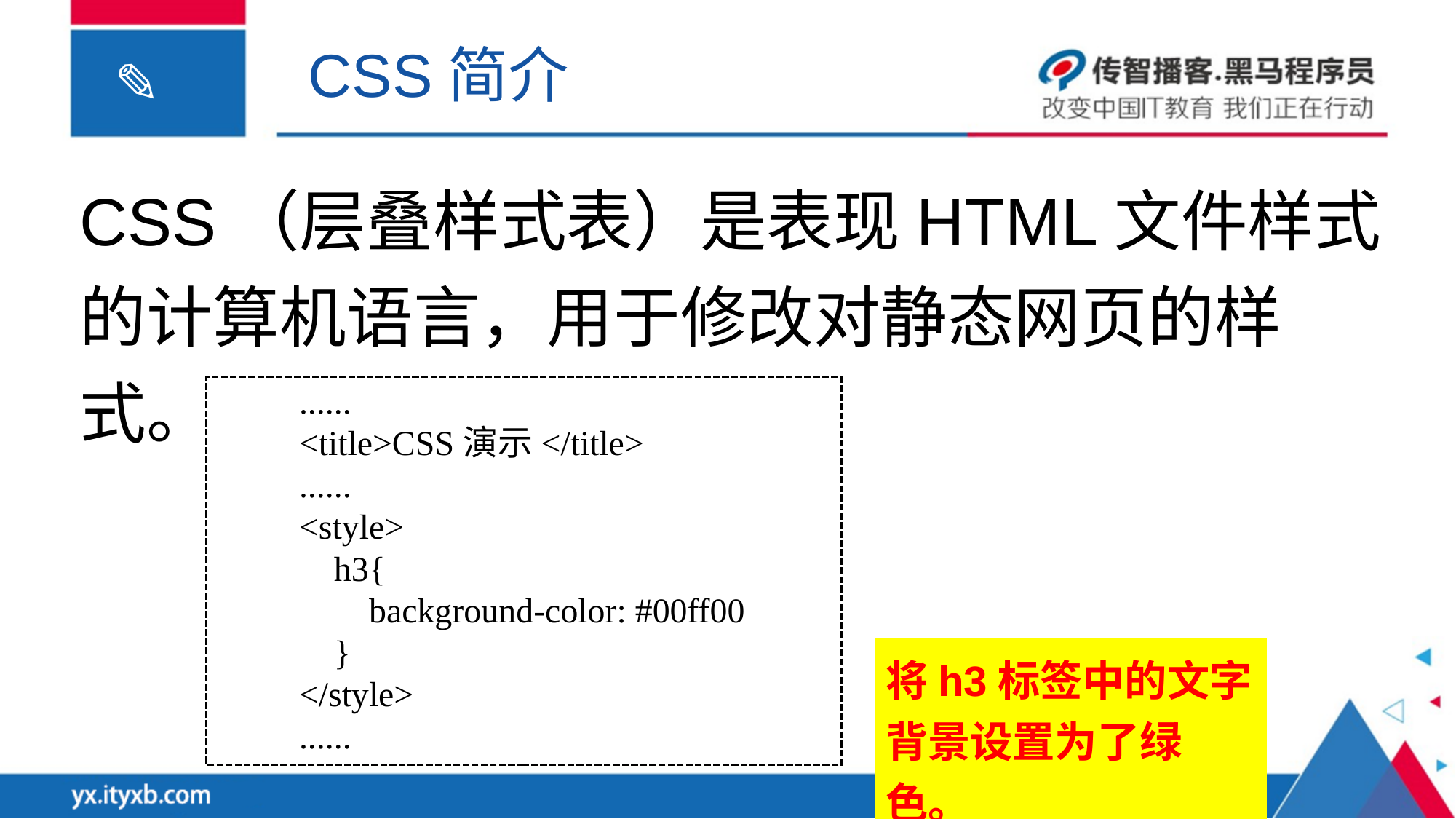

CSS简介
CSS（层叠样式表）是表现HTML文件样式的计算机语言，用于修改对静态网页的样式。
......
<title>CSS演示</title>
......
<style>
    h3{
        background-color: #00ff00
    }
</style>
......

将h3标签中的文字背景设置为了绿色。